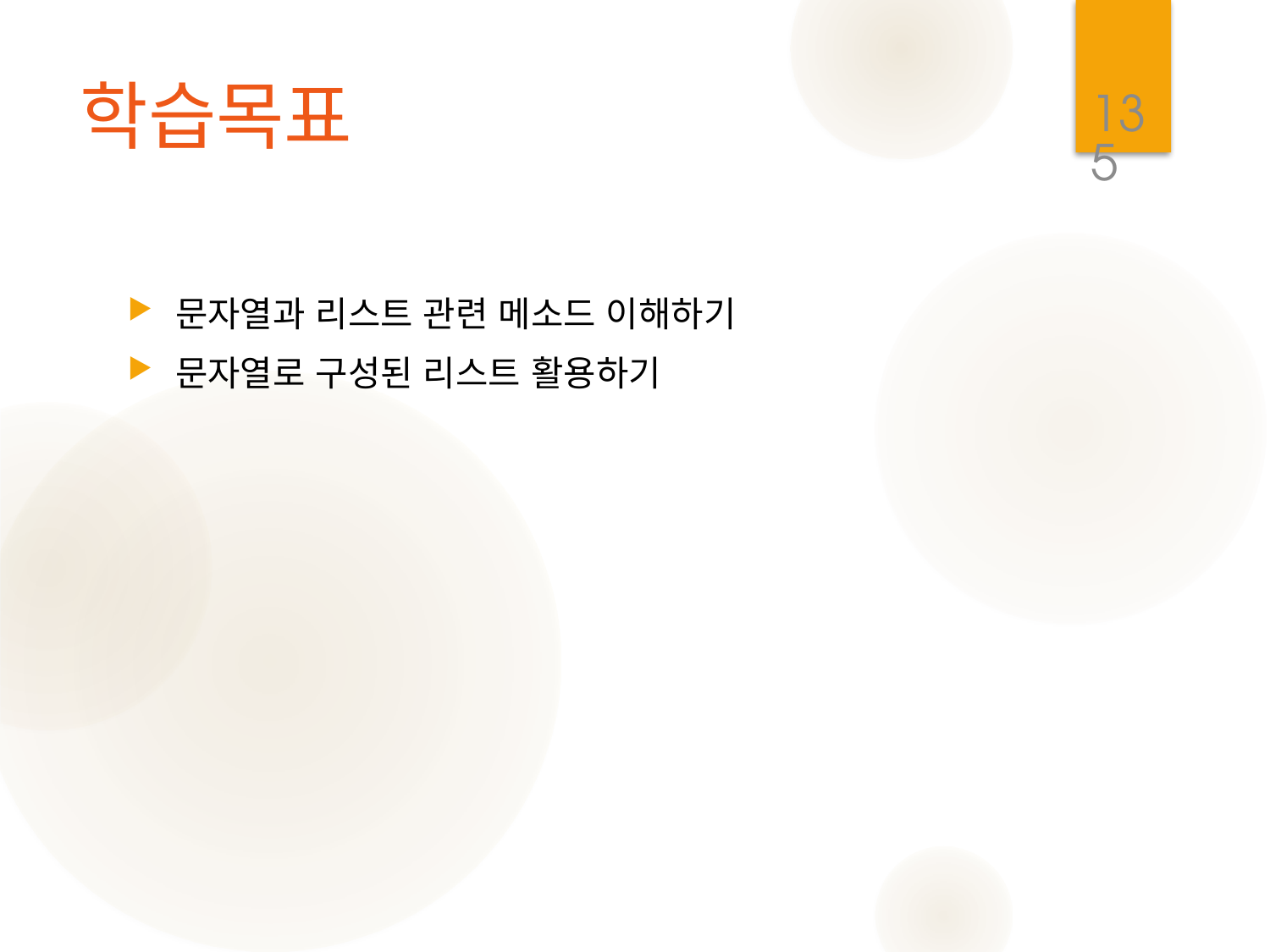

135
# 학습목표
문자열과 리스트 관련 메소드 이해하기
문자열로 구성된 리스트 활용하기